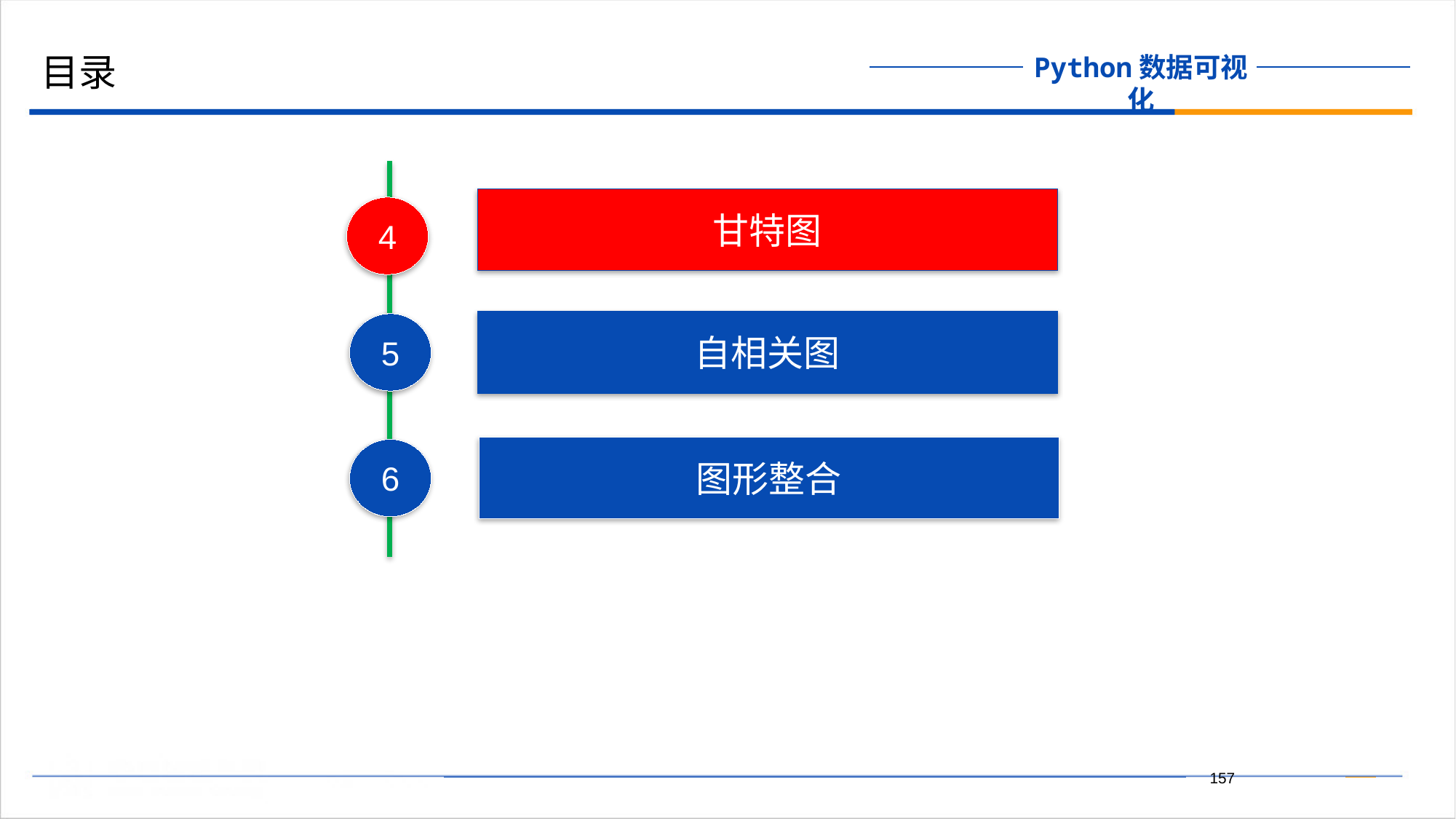

目录
甘特图
4
自相关图
5
图形整合
6